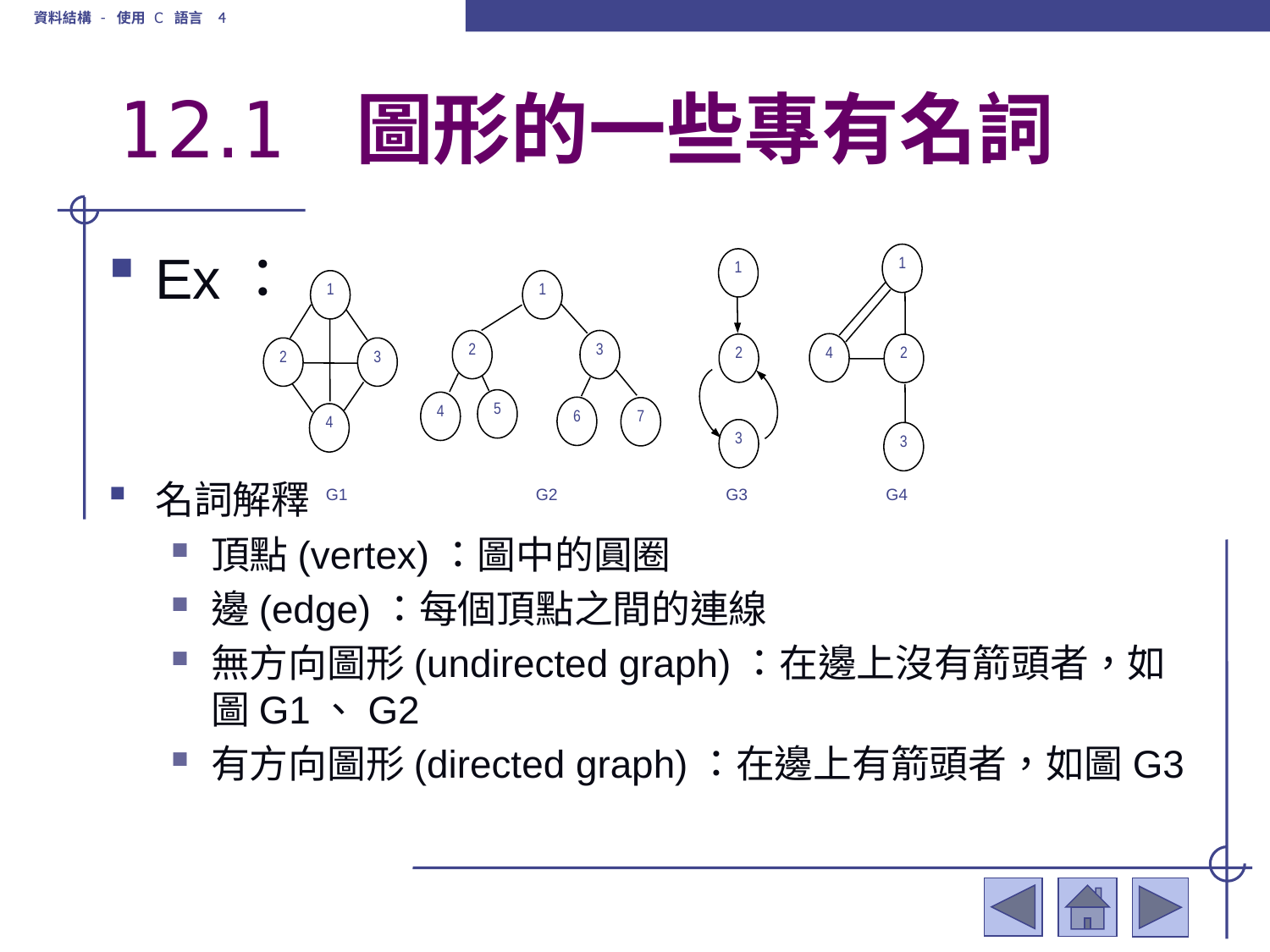

資料結構 - 使用 C 語言   4
# 12.1  圖形的一些專有名詞
Ex：

名詞解釋
頂點(vertex)：圖中的圓圈
邊(edge)：每個頂點之間的連線
無方向圖形(undirected graph)：在邊上沒有箭頭者，如圖G1、G2
有方向圖形(directed graph)：在邊上有箭頭者，如圖G3

1
1

2

3
1

2
3

4
1

2
3

5
4
6
7

4
2

3
G1
G2
G3
G4